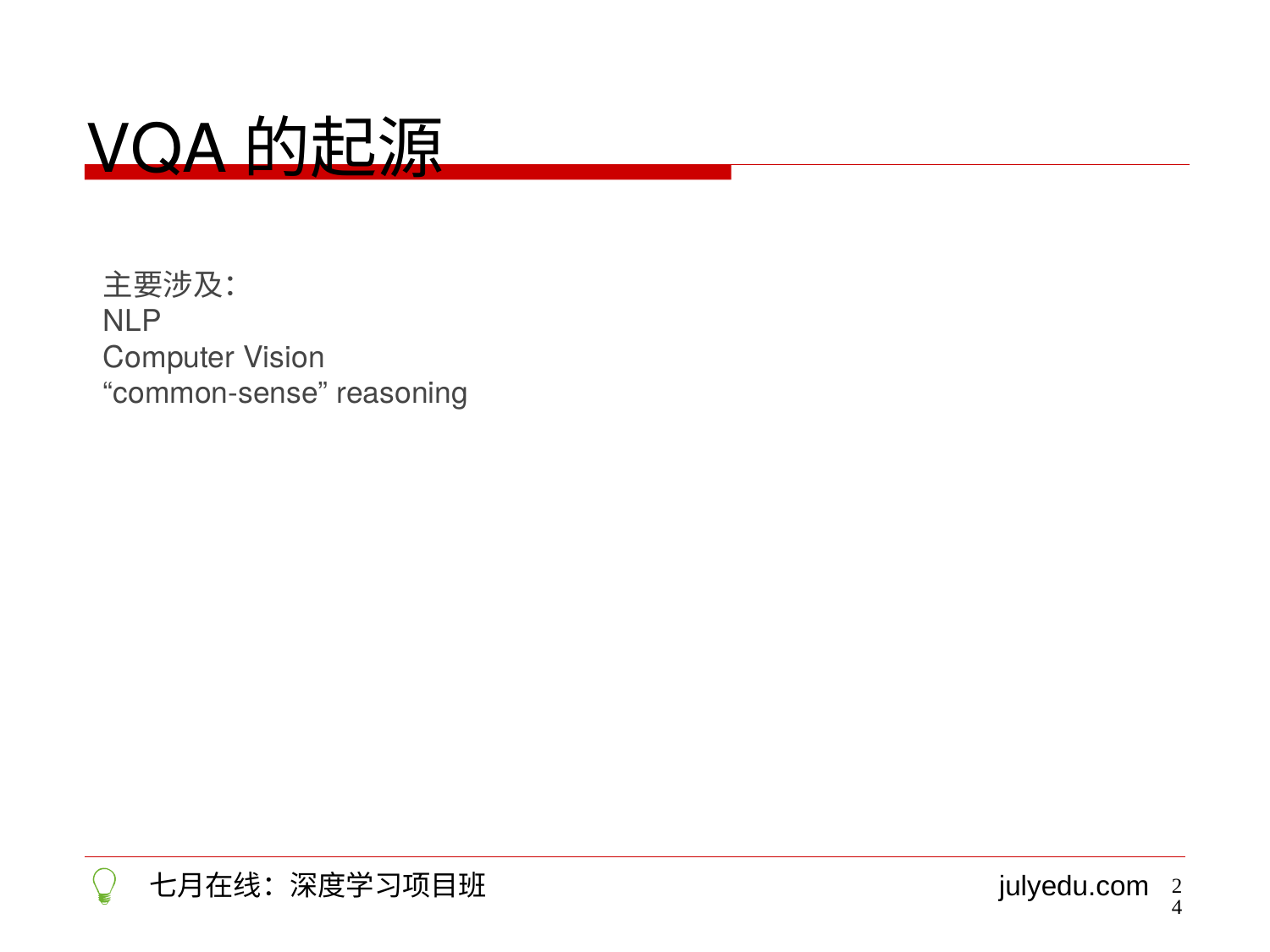

VQA的起源
主要涉及：
NLP
Computer Vision
“common-sense” reasoning
24